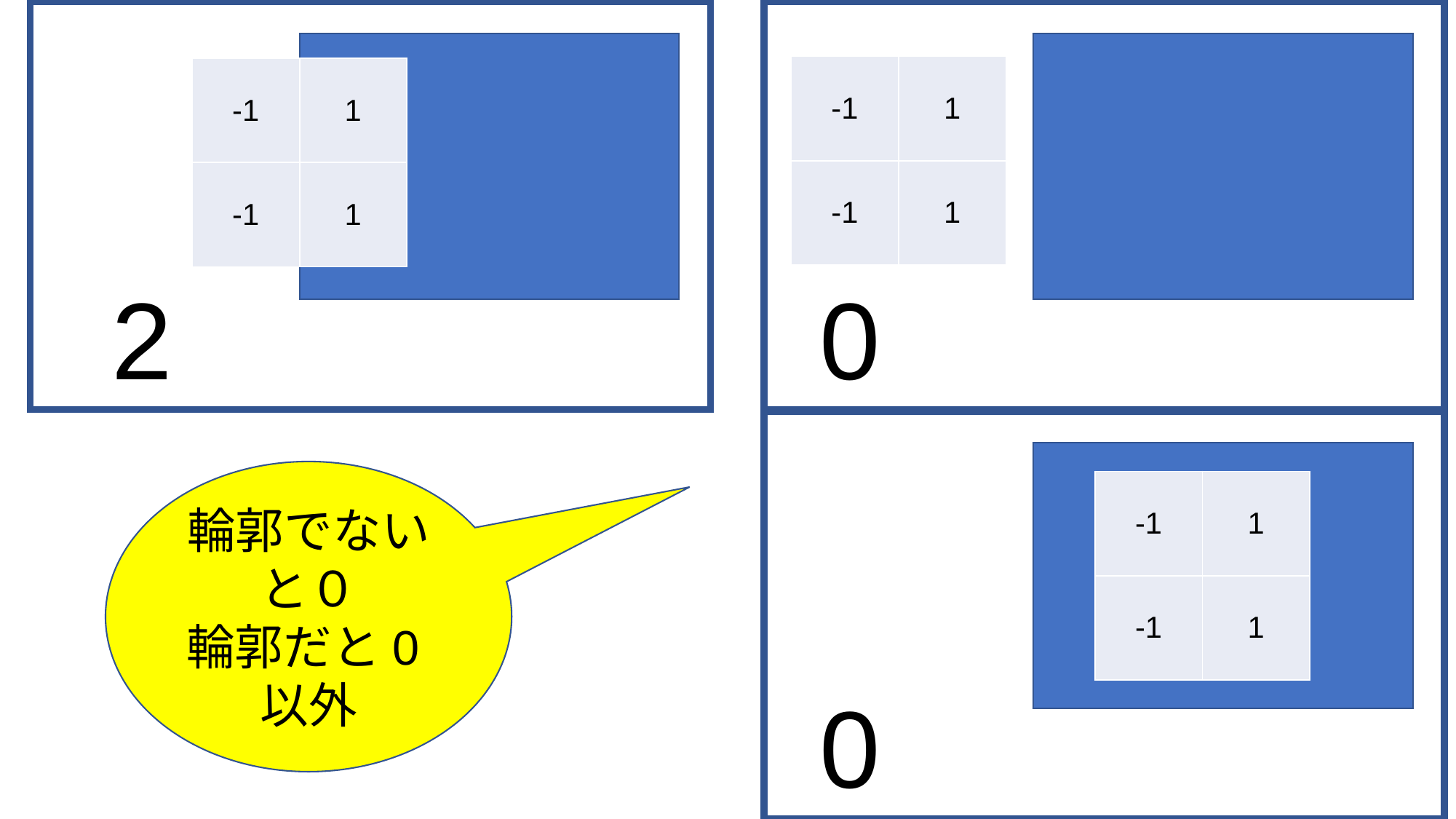

| -1 | 1 |
| --- | --- |
| -1 | 1 |
| -1 | 1 |
| --- | --- |
| -1 | 1 |
0
2

輪郭でないと０
輪郭だと0以外
| -1 | 1 |
| --- | --- |
| -1 | 1 |
0